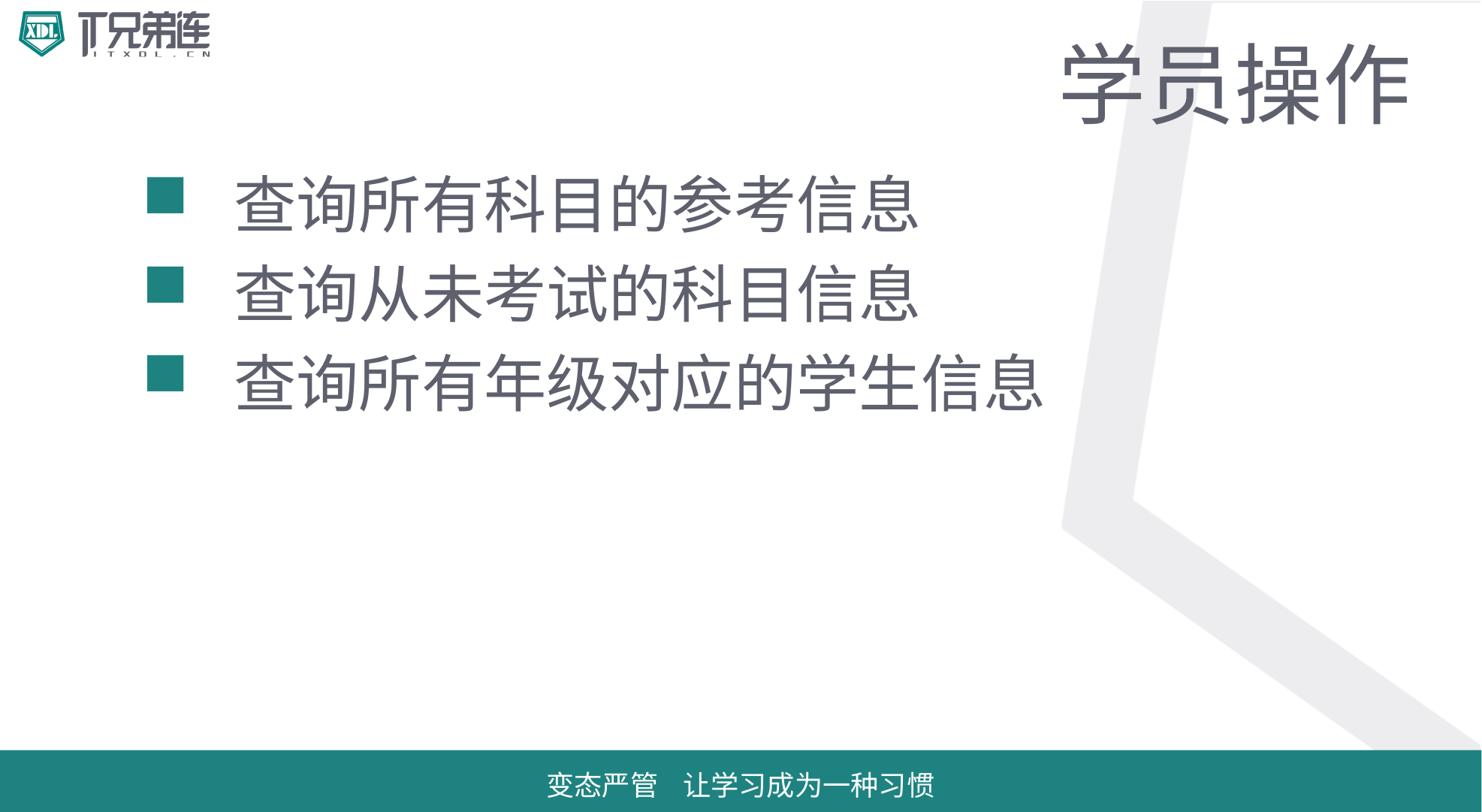

# 学员操作
查询所有科目的参考信息
查询从未考试的科目信息
查询所有年级对应的学生信息